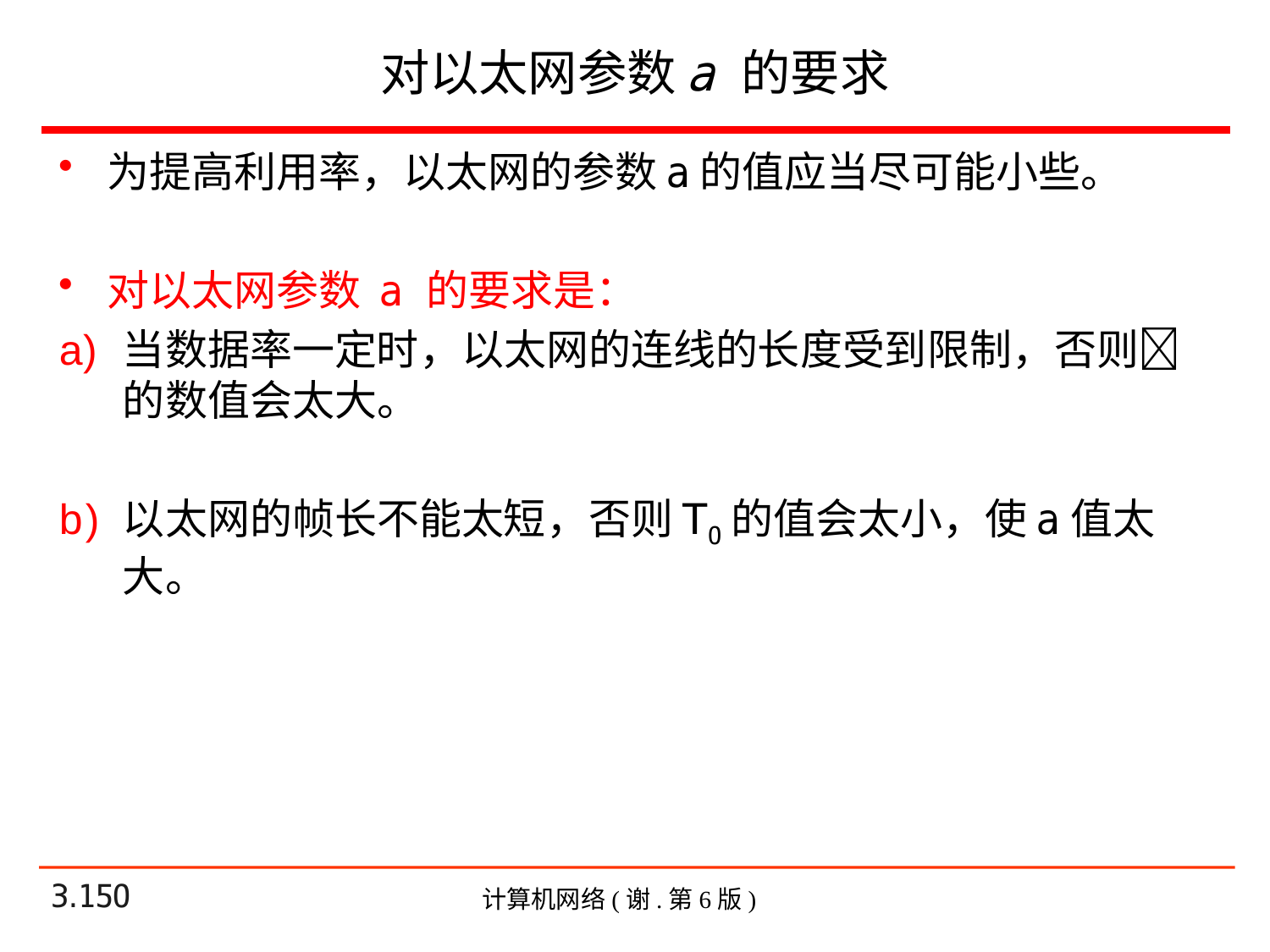

# 对以太网参数a 的要求
为提高利用率，以太网的参数a的值应当尽可能小些。

对以太网参数 a 的要求是：
当数据率一定时，以太网的连线的长度受到限制，否则τ 的数值会太大。

以太网的帧长不能太短，否则T0的值会太小，使a值太大。